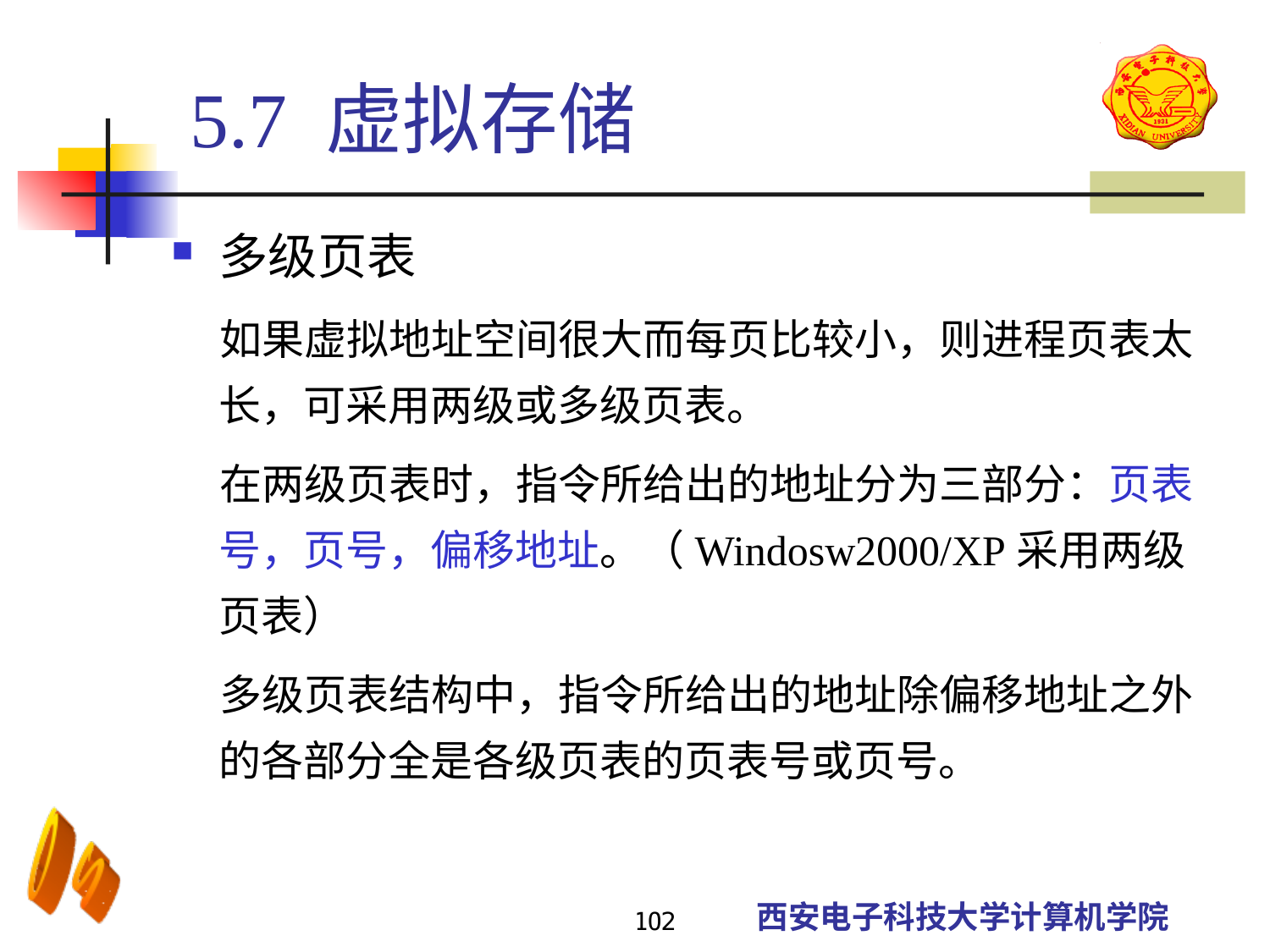

5.7 虚拟存储
多级页表
    如果虚拟地址空间很大而每页比较小，则进程页表太长，可采用两级或多级页表。
    在两级页表时，指令所给出的地址分为三部分：页表号，页号，偏移地址。（Windosw2000/XP采用两级页表）
    多级页表结构中，指令所给出的地址除偏移地址之外的各部分全是各级页表的页表号或页号。
102